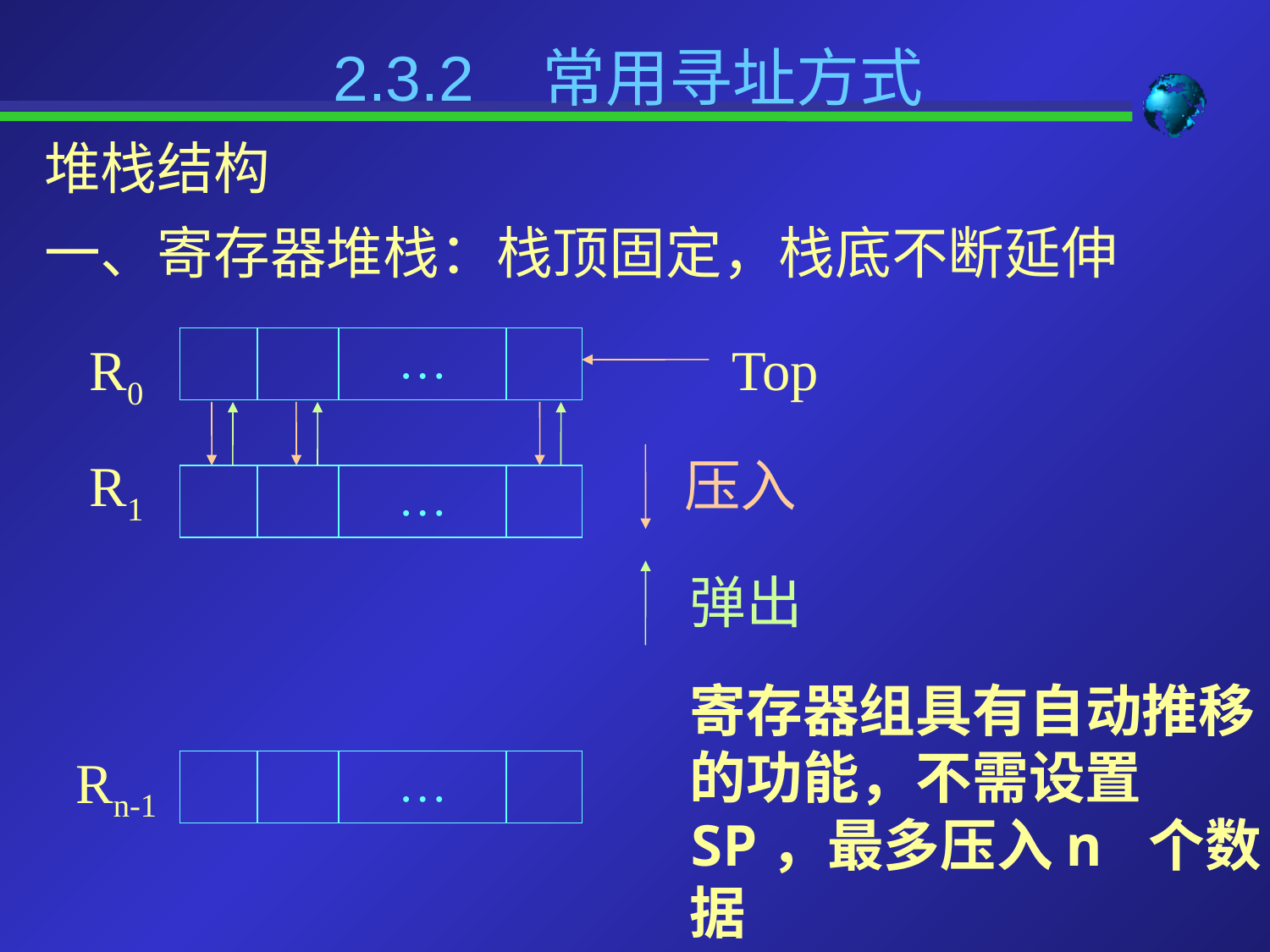

2.3.2   常用寻址方式
堆栈结构
一、寄存器堆栈：栈顶固定，栈底不断延伸
R0
|  |  | … |  |
| --- | --- | --- | --- |
Top

R1

压入
|  |  | … |  |
| --- | --- | --- | --- |

弹出
寄存器组具有自动推移的功能，不需设置SP，最多压入n 个数据
Rn-1
|  |  | … |  |
| --- | --- | --- | --- |
31